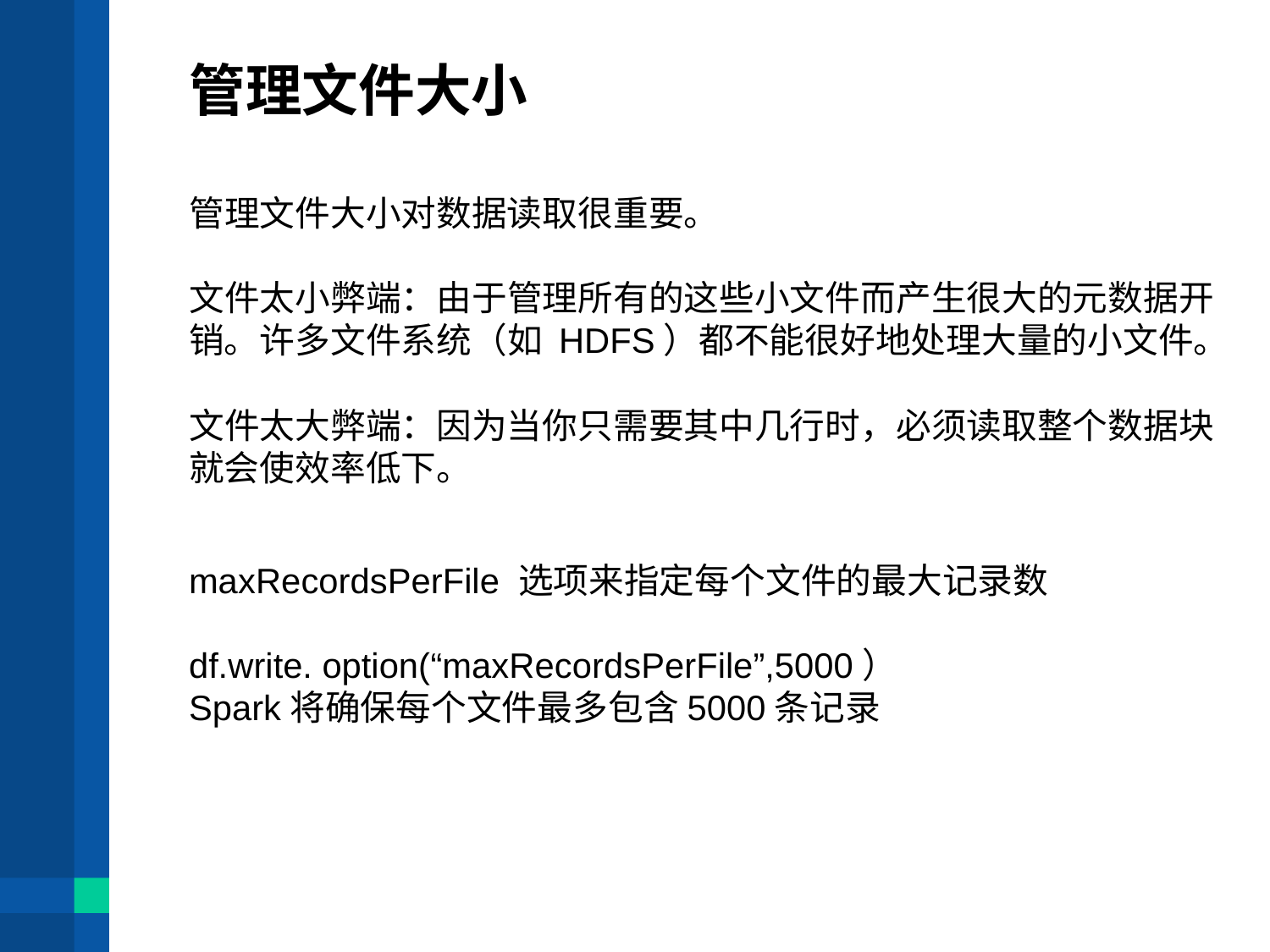

管理文件大小
管理文件大小对数据读取很重要。

文件太小弊端：由于管理所有的这些小文件而产生很大的元数据开销。许多文件系统（如 HDFS）都不能很好地处理大量的小文件。

文件太大弊端：因为当你只需要其中几行时，必须读取整个数据块就会使效率低下。
maxRecordsPerFile 选项来指定每个文件的最大记录数

df.write. option(“maxRecordsPerFile”,5000）
Spark将确保每个文件最多包含5000条记录